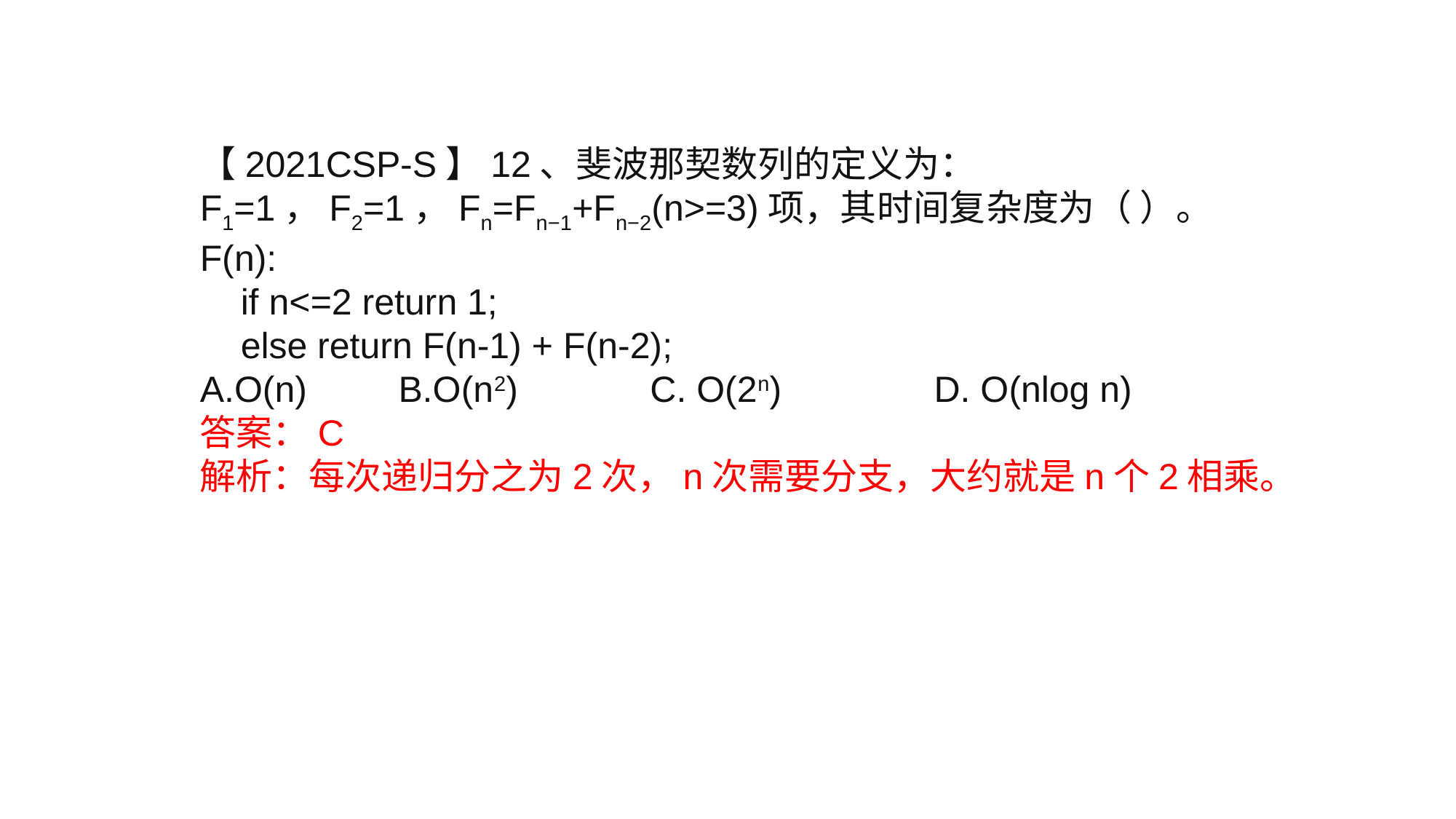

【2021CSP-S】12、斐波那契数列的定义为：F1=1，F2=1，Fn=Fn−1+Fn−2(n>=3)项，其时间复杂度为（ ）。
F(n):
    if n<=2 return 1;
    else return F(n-1) + F(n-2);
A.O(n)         B.O(n2)             C. O(2n)               D. O(nlog n)
答案：C
解析：每次递归分之为2次，n次需要分支，大约就是n个2相乘。